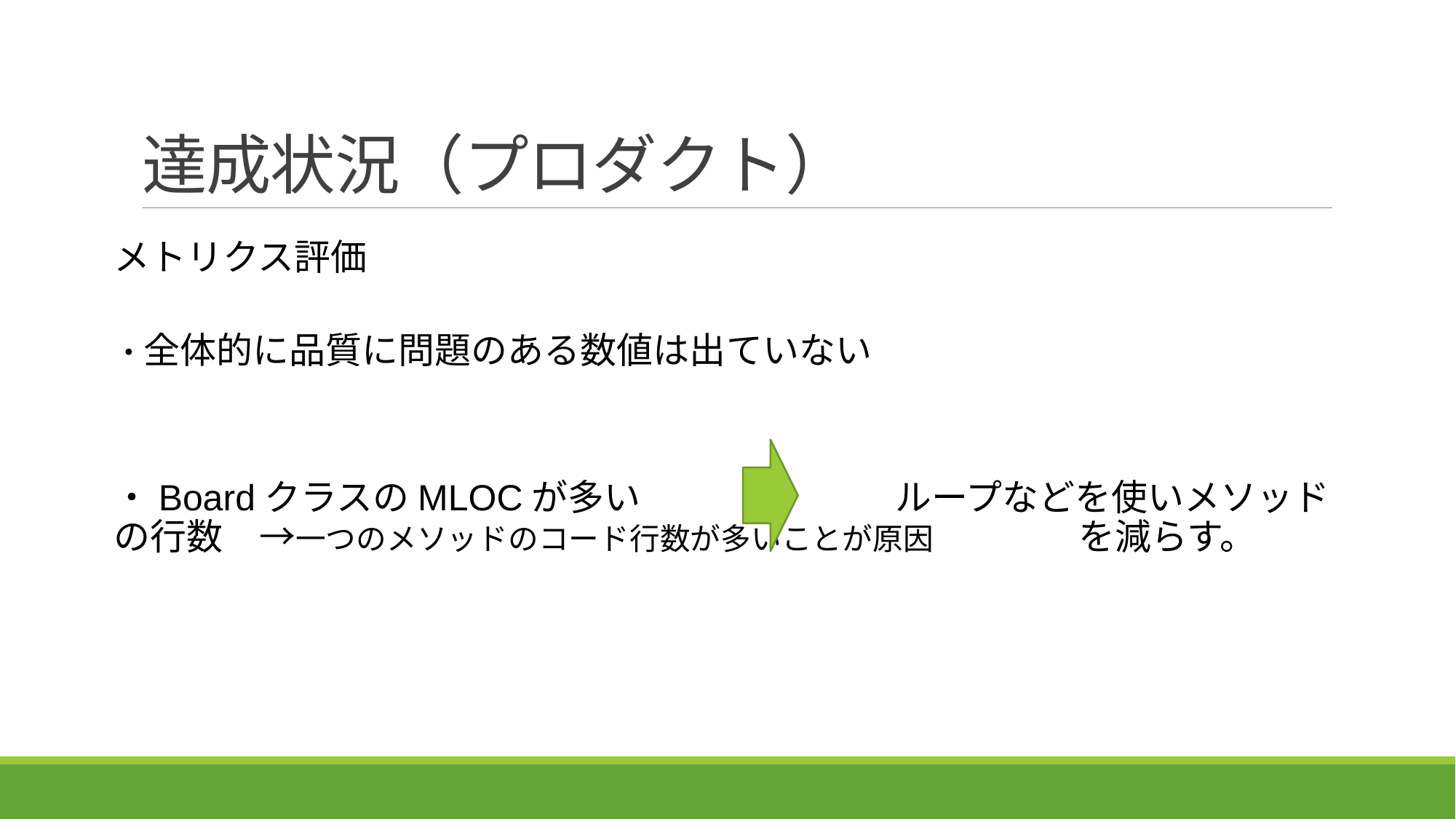

# 達成状況（プロダクト）
メトリクス評価
・全体的に品質に問題のある数値は出ていない

・BoardクラスのMLOCが多い　　　　　　　ループなどを使いメソッドの行数　→一つのメソッドのコード行数が多いことが原因　　　　を減らす。